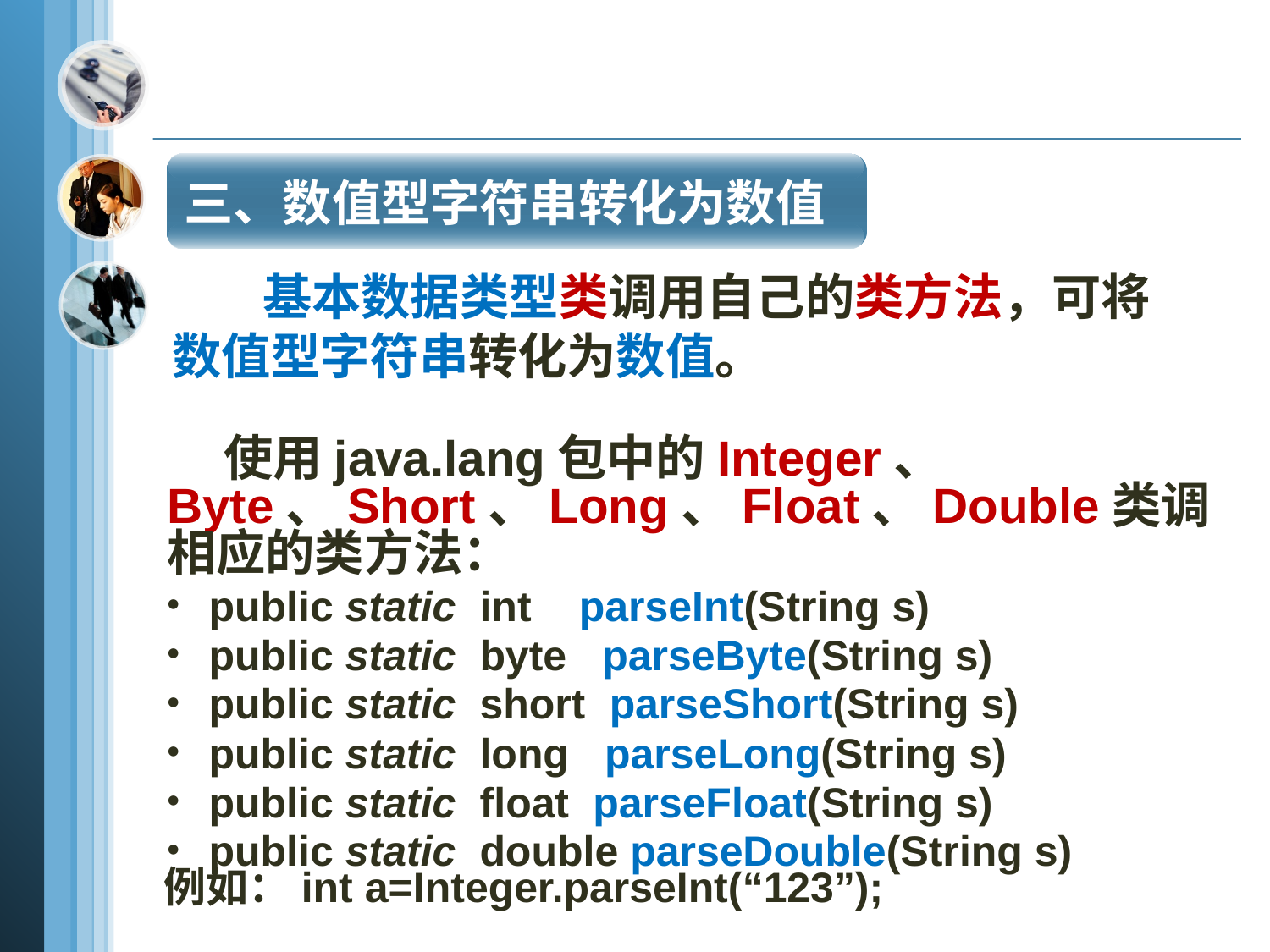

三、数值型字符串转化为数值

       基本数据类型类调用自己的类方法，可将
数值型字符串转化为数值。
    使用java.lang包中的Integer、 Byte、Short、Long、Float、Double类调相应的类方法：
 public static  int    parseInt(String s)
 public static  byte   parseByte(String s)
 public static  short  parseShort(String s)
 public static  long   parseLong(String s)
 public static  float  parseFloat(String s)
 public static  double parseDouble(String s)
例如：int a=Integer.parseInt(“123”);